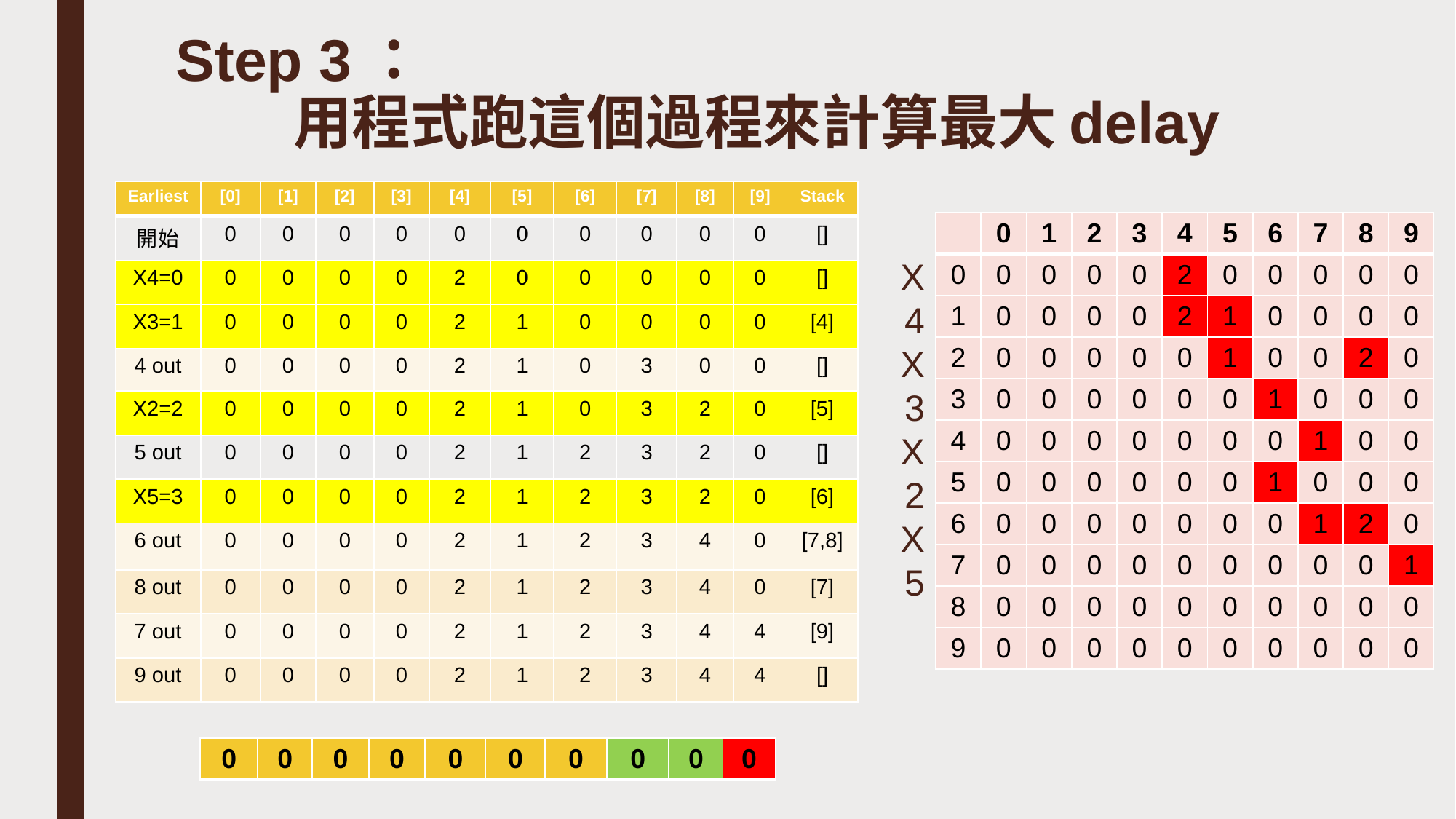

# Step 3： 　　用程式跑這個過程來計算最大delay
| Earliest | [0] | [1] | [2] | [3] | [4] | [5] | [6] | [7] | [8] | [9] | Stack |
| --- | --- | --- | --- | --- | --- | --- | --- | --- | --- | --- | --- |
| 開始 | 0 | 0 | 0 | 0 | 0 | 0 | 0 | 0 | 0 | 0 | [] |
| X4=0 | 0 | 0 | 0 | 0 | 2 | 0 | 0 | 0 | 0 | 0 | [] |
| X3=1 | 0 | 0 | 0 | 0 | 2 | 1 | 0 | 0 | 0 | 0 | [4] |
| 4 out | 0 | 0 | 0 | 0 | 2 | 1 | 0 | 3 | 0 | 0 | [] |
| X2=2 | 0 | 0 | 0 | 0 | 2 | 1 | 0 | 3 | 2 | 0 | [5] |
| 5 out | 0 | 0 | 0 | 0 | 2 | 1 | 2 | 3 | 2 | 0 | [] |
| X5=3 | 0 | 0 | 0 | 0 | 2 | 1 | 2 | 3 | 2 | 0 | [6] |
| 6 out | 0 | 0 | 0 | 0 | 2 | 1 | 2 | 3 | 4 | 0 | [7,8] |
| 8 out | 0 | 0 | 0 | 0 | 2 | 1 | 2 | 3 | 4 | 0 | [7] |
| 7 out | 0 | 0 | 0 | 0 | 2 | 1 | 2 | 3 | 4 | 4 | [9] |
| 9 out | 0 | 0 | 0 | 0 | 2 | 1 | 2 | 3 | 4 | 4 | [] |
|  | 0 | 1 | 2 | 3 | 4 | 5 | 6 | 7 | 8 | 9 |
| --- | --- | --- | --- | --- | --- | --- | --- | --- | --- | --- |
| 0 | 0 | 0 | 0 | 0 | 2 | 0 | 0 | 0 | 0 | 0 |
| 1 | 0 | 0 | 0 | 0 | 2 | 1 | 0 | 0 | 0 | 0 |
| 2 | 0 | 0 | 0 | 0 | 0 | 1 | 0 | 0 | 2 | 0 |
| 3 | 0 | 0 | 0 | 0 | 0 | 0 | 1 | 0 | 0 | 0 |
| 4 | 0 | 0 | 0 | 0 | 0 | 0 | 0 | 1 | 0 | 0 |
| 5 | 0 | 0 | 0 | 0 | 0 | 0 | 1 | 0 | 0 | 0 |
| 6 | 0 | 0 | 0 | 0 | 0 | 0 | 0 | 1 | 2 | 0 |
| 7 | 0 | 0 | 0 | 0 | 0 | 0 | 0 | 0 | 0 | 1 |
| 8 | 0 | 0 | 0 | 0 | 0 | 0 | 0 | 0 | 0 | 0 |
| 9 | 0 | 0 | 0 | 0 | 0 | 0 | 0 | 0 | 0 | 0 |
X4
X3
X2
X5
| 0 | 0 | 0 | 0 | 0 | 0 | 0 | 0 | 0 | 0 |
| --- | --- | --- | --- | --- | --- | --- | --- | --- | --- |